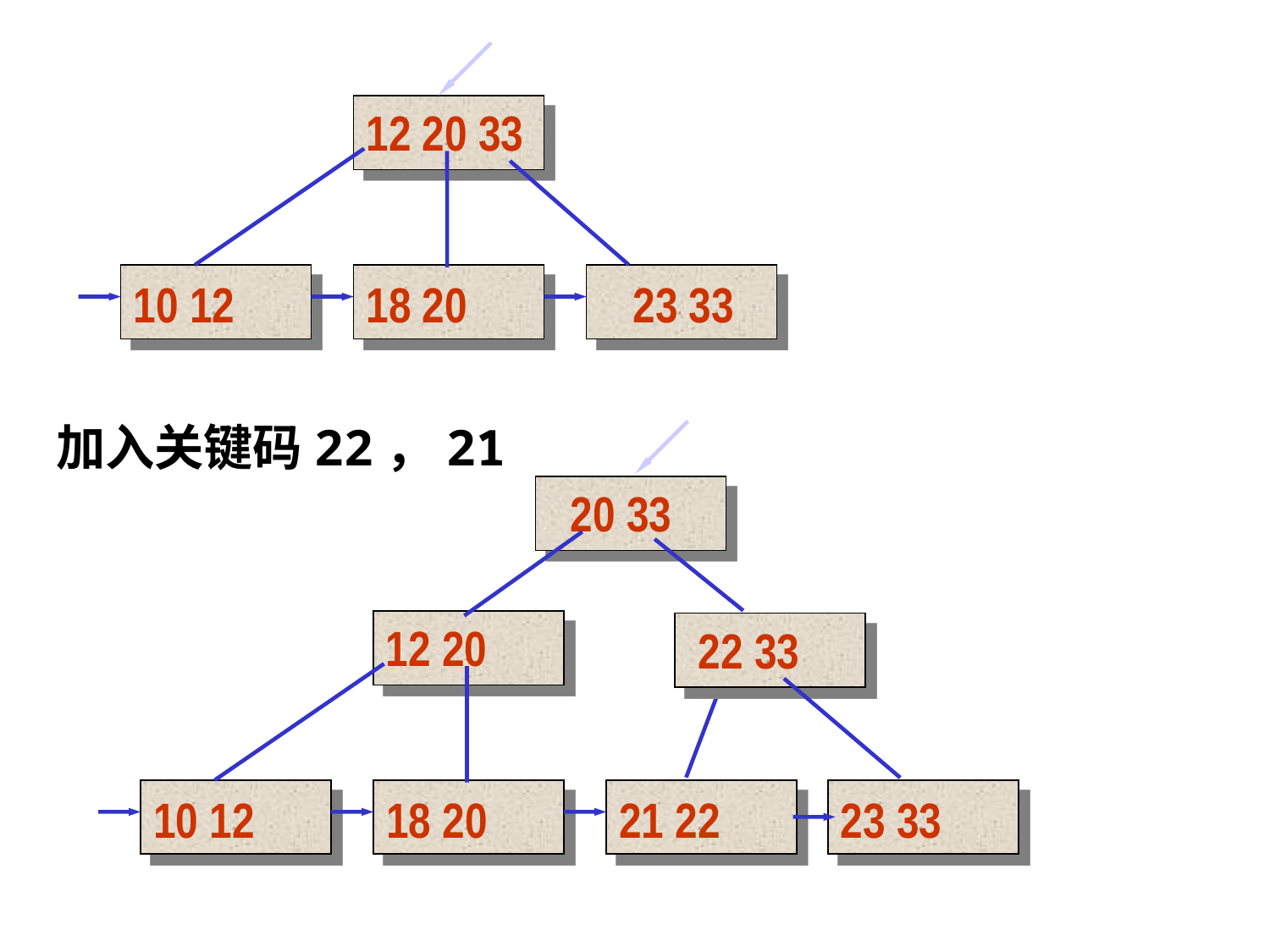

12 20 33

10 12
18 20
   23 33

加入关键码22，21

  20 33

12 20

 22 33

10 12
18 20
21 22
23 33